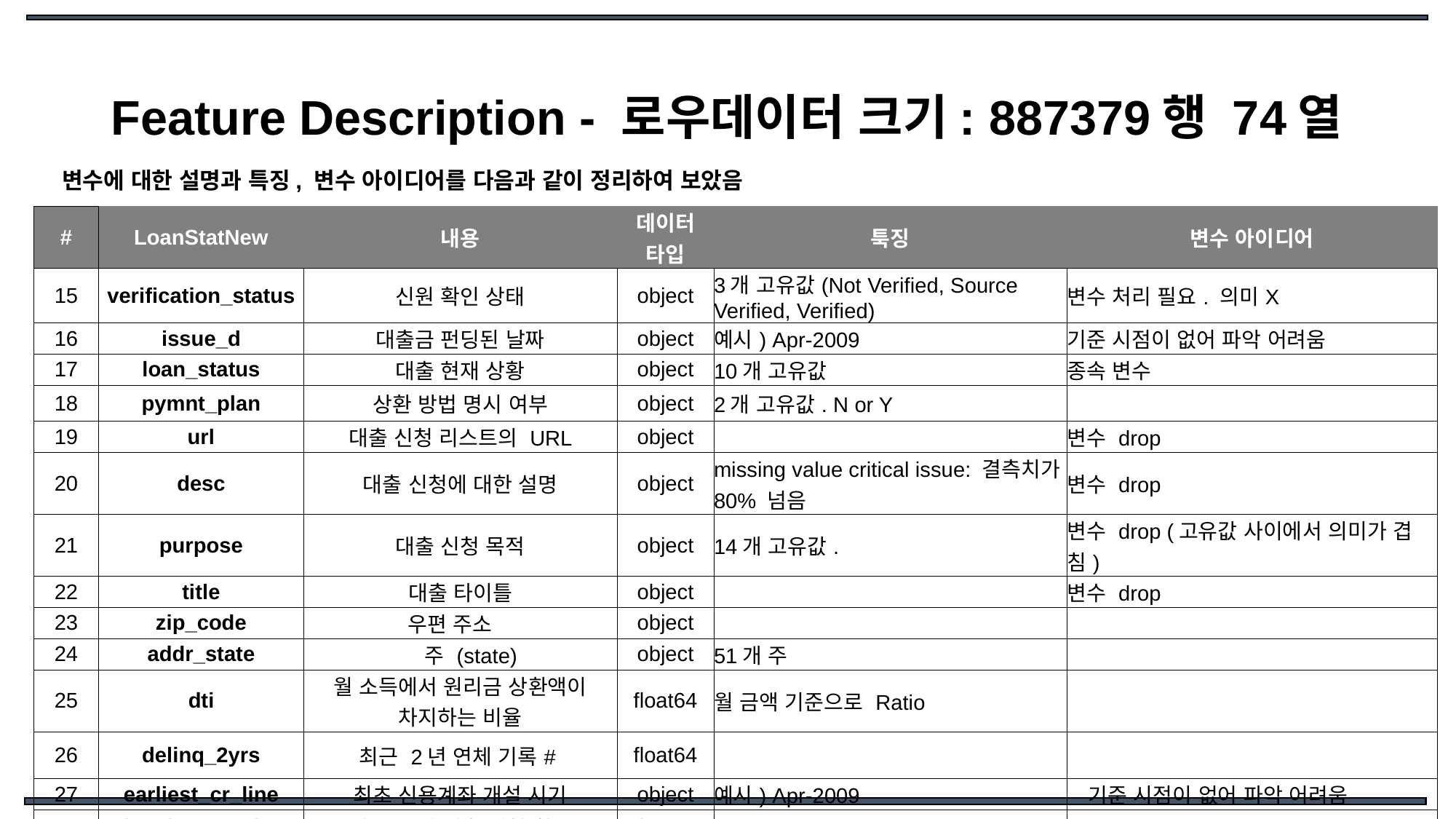

# Feature Description - 로우데이터 크기: 887379행 74열
변수에 대한 설명과 특징, 변수 아이디어를 다음과 같이 정리하여 보았음
| # | LoanStatNew | 내용 | 데이터 타입 | 툭징 | 변수 아이디어 |
| --- | --- | --- | --- | --- | --- |
| 15 | verification\_status | 신원 확인 상태 | object | 3개 고유값(Not Verified, Source Verified, Verified) | 변수 처리 필요. 의미X |
| 16 | issue\_d | 대출금 펀딩된 날짜 | object | 예시) Apr-2009 | 기준 시점이 없어 파악 어려움 |
| 17 | loan\_status | 대출 현재 상황 | object | 10개 고유값 | 종속 변수 |
| 18 | pymnt\_plan | 상환 방법 명시 여부 | object | 2개 고유값. N or Y |  |
| 19 | url | 대출 신청 리스트의 URL | object |  | 변수 drop |
| 20 | desc | 대출 신청에 대한 설명 | object | missing value critical issue: 결측치가 80% 넘음 | 변수 drop |
| 21 | purpose | 대출 신청 목적 | object | 14개 고유값. | 변수 drop (고유값 사이에서 의미가 겹침) |
| 22 | title | 대출 타이틀 | object |  | 변수 drop |
| 23 | zip\_code | 우편 주소 | object |  |  |
| 24 | addr\_state | 주 (state) | object | 51개 주 |  |
| 25 | dti | 월 소득에서 원리금 상환액이 차지하는 비율 | float64 | 월 금액 기준으로 Ratio |  |
| 26 | delinq\_2yrs | 최근 2년 연체 기록# | float64 |  |  |
| 27 | earliest\_cr\_line | 최초 신용계좌 개설 시기 | object | 예시) Apr-2009 | 기준 시점이 없어 파악 어려움 |
| 28 | inq\_last\_6mths | 최근 6년 대출 신청 횟수 | float64 |  |  |